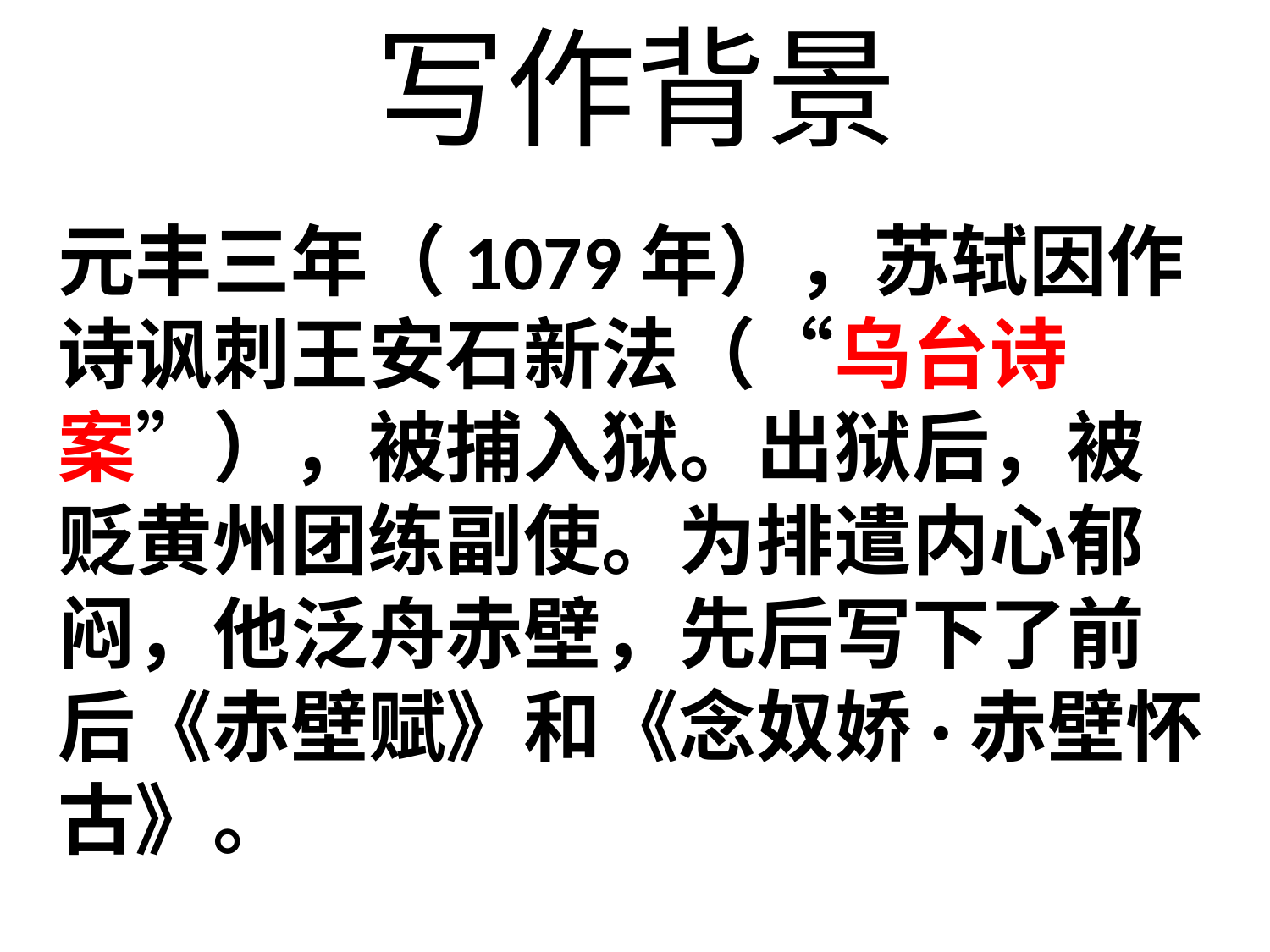

# 写作背景
元丰三年（1079年），苏轼因作诗讽刺王安石新法（“乌台诗案”），被捕入狱。出狱后，被贬黄州团练副使。为排遣内心郁闷，他泛舟赤壁，先后写下了前后《赤壁赋》和《念奴娇·赤壁怀古》。